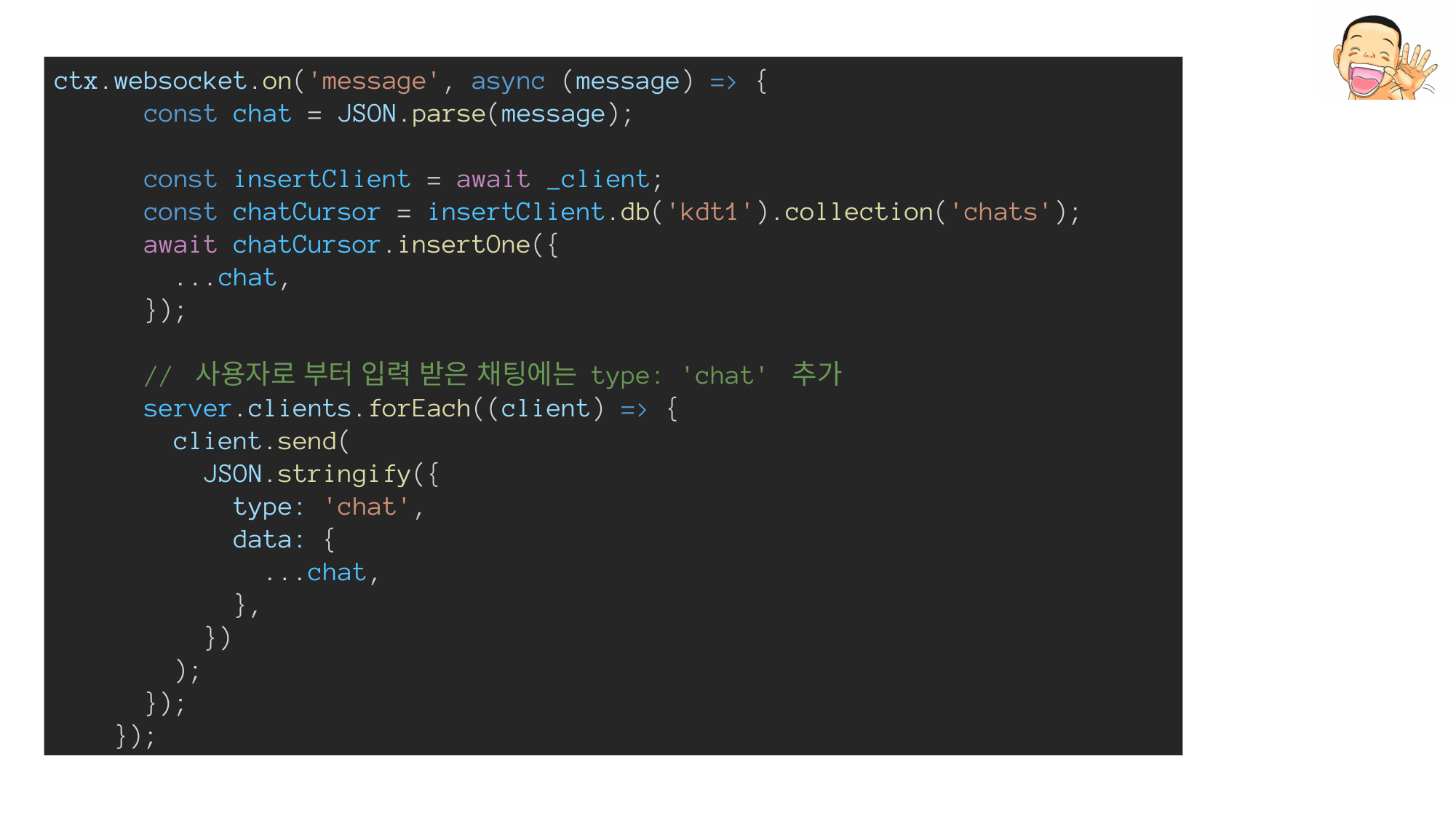

ctx.websocket.on('message', async (message) => {
      const chat = JSON.parse(message);
      const insertClient = await _client;
      const chatCursor = insertClient.db('kdt1').collection('chats');
      await chatCursor.insertOne({
        ...chat,
      });
      // 사용자로 부터 입력 받은 채팅에는 type: 'chat' 추가
      server.clients.forEach((client) => {
        client.send(
          JSON.stringify({
            type: 'chat',
            data: {
              ...chat,
            },
          })
        );
      });
    });